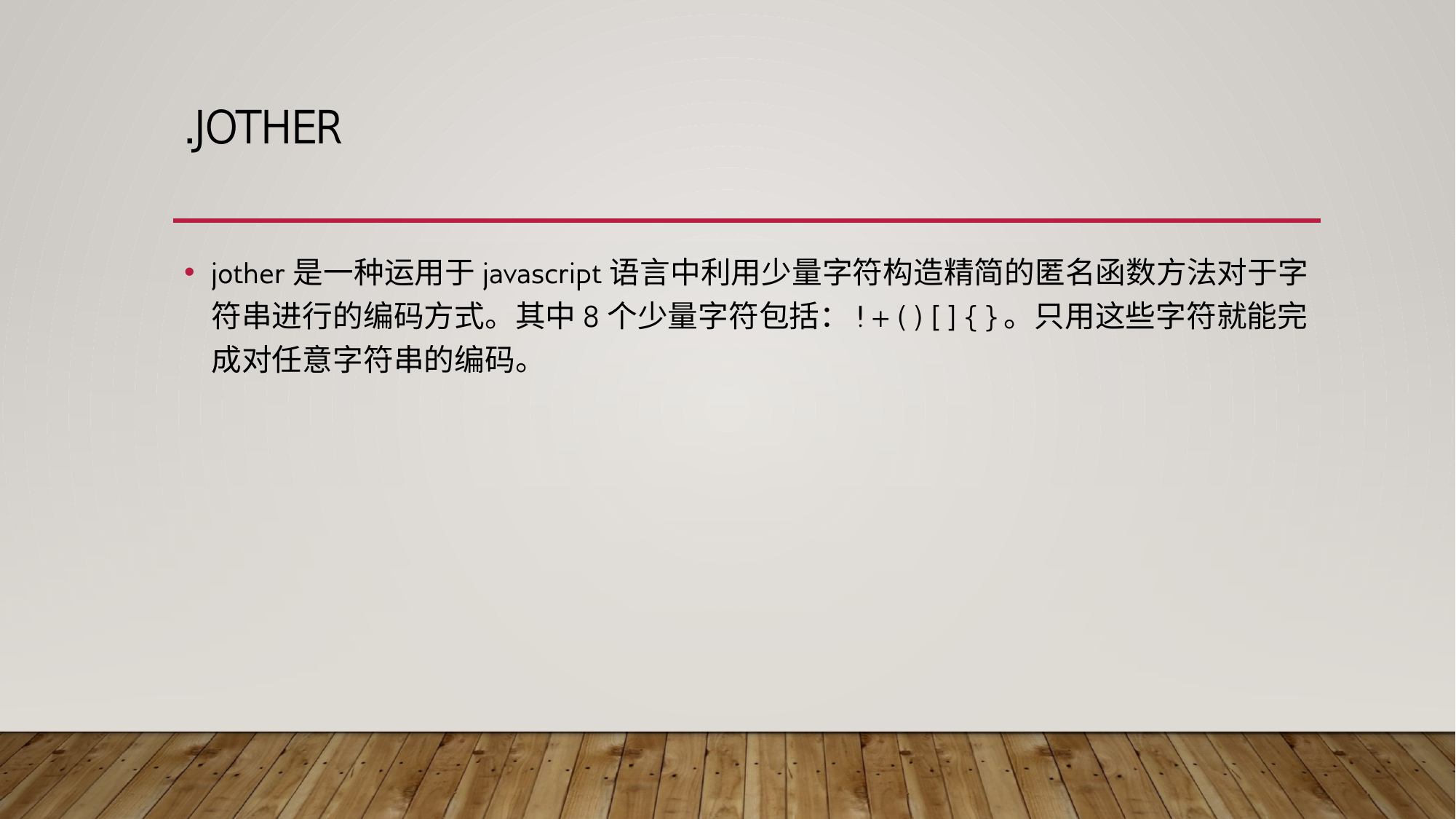

# .jother
jother是一种运用于javascript语言中利用少量字符构造精简的匿名函数方法对于字符串进行的编码方式。其中8个少量字符包括：! + ( ) [ ] { }。只用这些字符就能完成对任意字符串的编码。